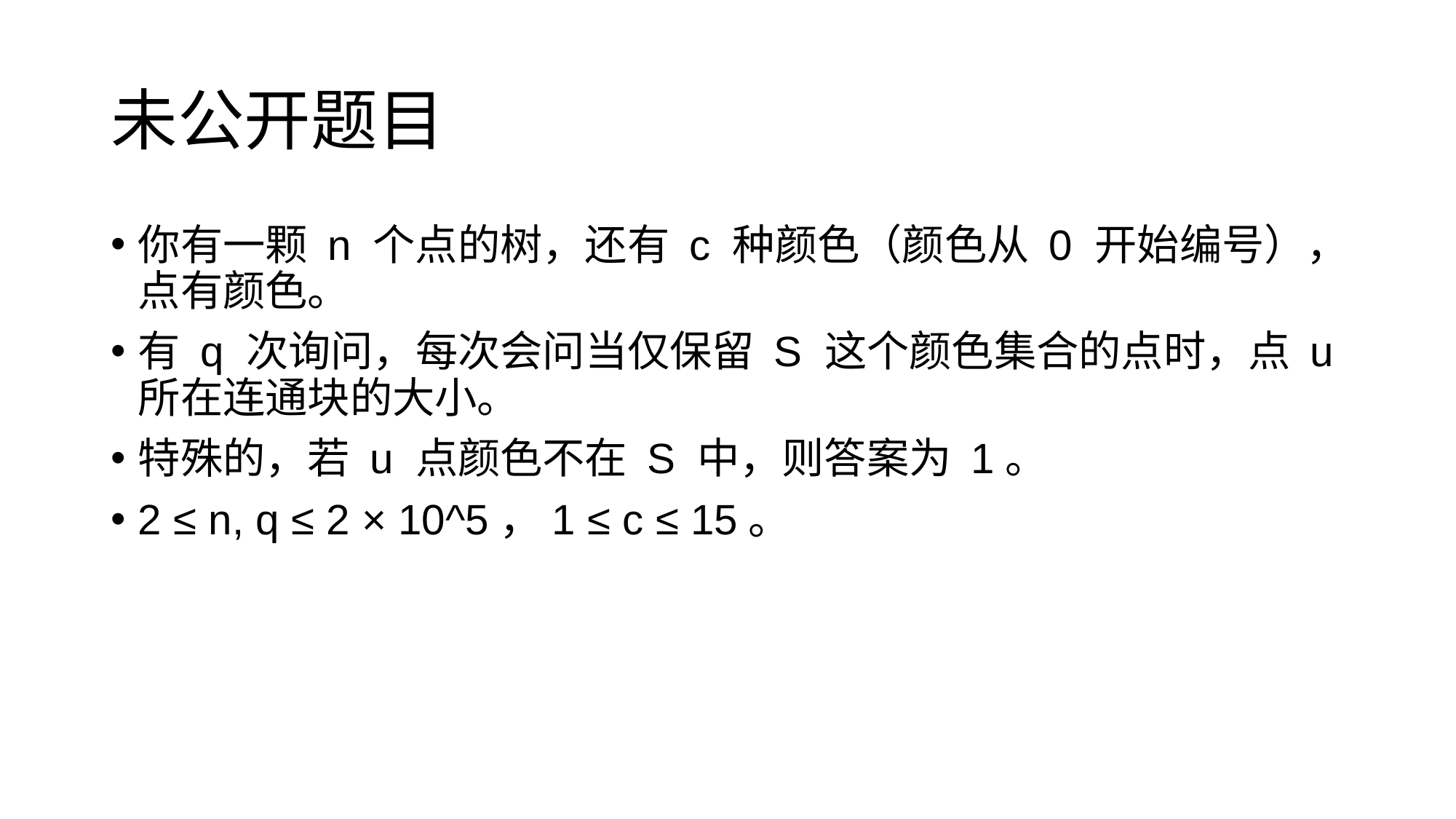

# 未公开题目
你有一颗 n 个点的树，还有 c 种颜色（颜色从 0 开始编号），点有颜色。
有 q 次询问，每次会问当仅保留 S 这个颜色集合的点时，点 u 所在连通块的大小。
特殊的，若 u 点颜色不在 S 中，则答案为 1。
2 ≤ n, q ≤ 2 × 10^5，1 ≤ c ≤ 15。